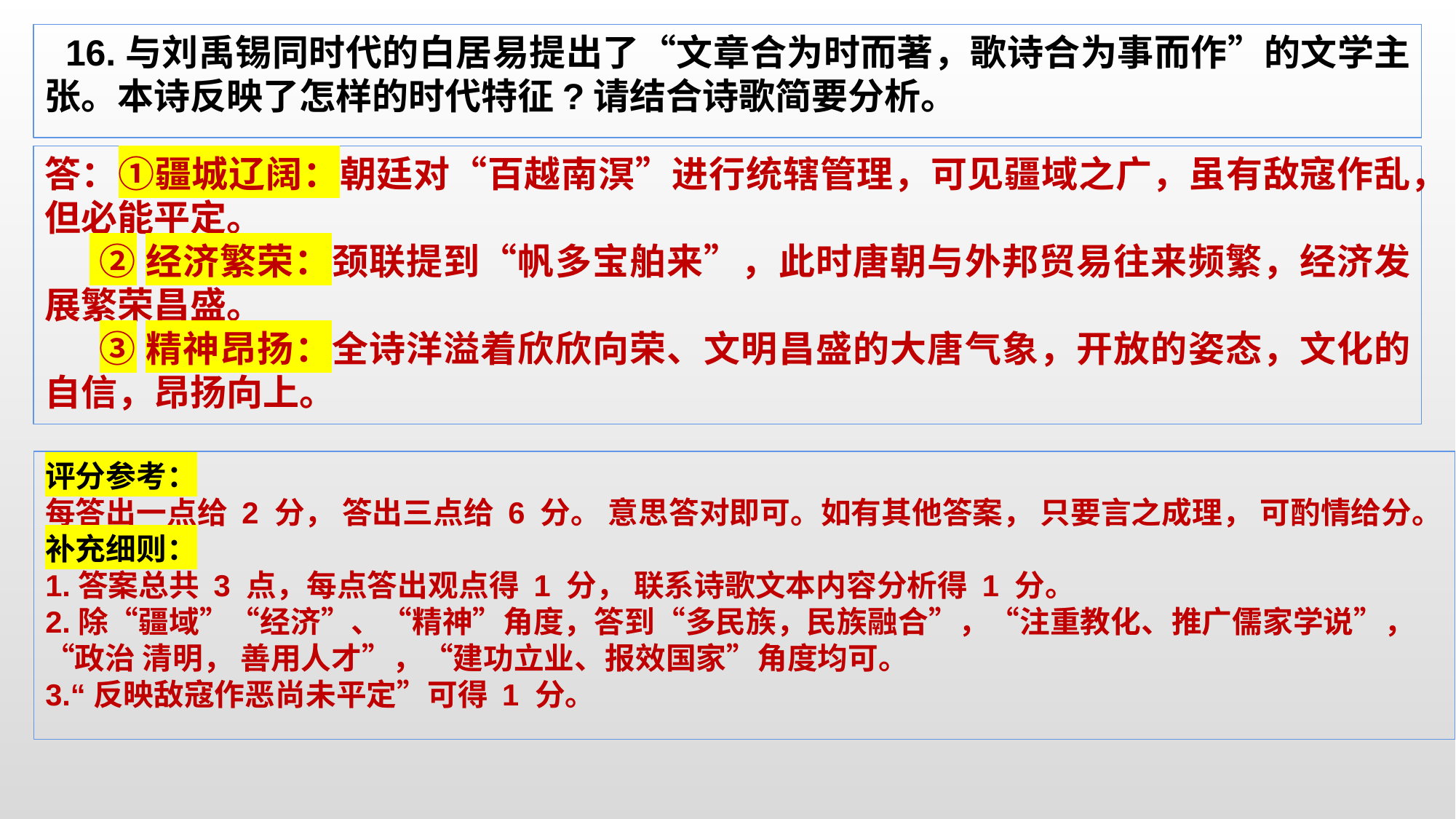

16.与刘禹锡同时代的白居易提出了“文章合为时而著，歌诗合为事而作”的文学主张。本诗反映了怎样的时代特征?请结合诗歌简要分析。

答：①疆城辽阔：朝廷对“百越南溟”进行统辖管理，可见疆域之广，虽有敌寇作乱，但必能平定。
      ②经济繁荣：颈联提到“帆多宝舶来”，此时唐朝与外邦贸易往来频繁，经济发展繁荣昌盛。
      ③精神昂扬：全诗洋溢着欣欣向荣、文明昌盛的大唐气象，开放的姿态，文化的自信，昂扬向上。

评分参考：
每答出一点给 2 分， 答出三点给 6 分。 意思答对即可。如有其他答案， 只要言之成理， 可酌情给分。
补充细则：
1.答案总共 3 点，每点答出观点得 1 分， 联系诗歌文本内容分析得 1 分。2.除“疆域”“经济”、“精神”角度，答到“多民族，民族融合”，“注重教化、推广儒家学说”，“政治 清明， 善用人才”，“建功立业、报效国家”角度均可。3.“反映敌寇作恶尚未平定”可得 1 分。